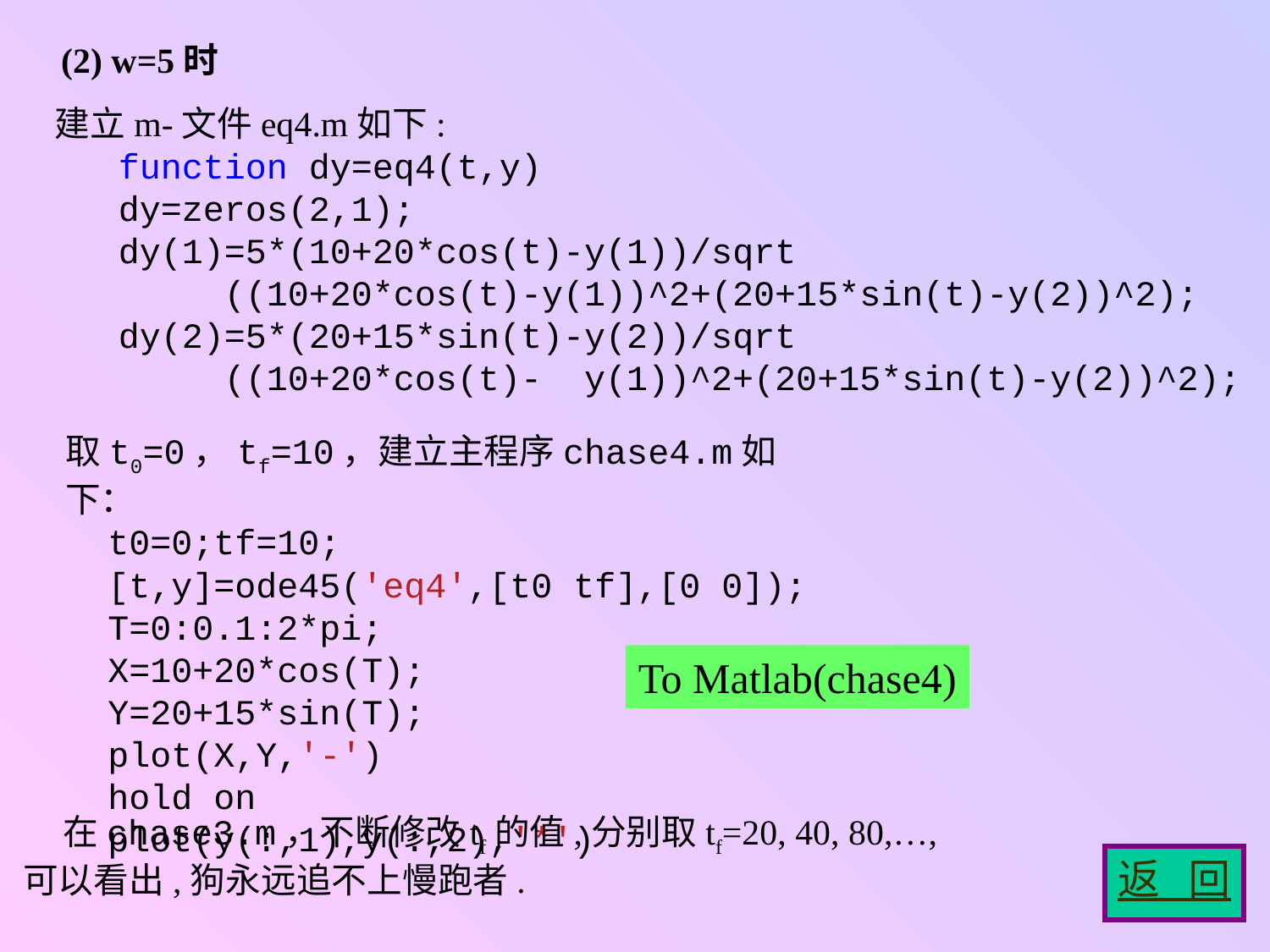

(2) w=5时
建立m-文件eq4.m如下:
   function dy=eq4(t,y)
   dy=zeros(2,1);
   dy(1)=5*(10+20*cos(t)-y(1))/sqrt
        ((10+20*cos(t)-y(1))^2+(20+15*sin(t)-y(2))^2);
   dy(2)=5*(20+15*sin(t)-y(2))/sqrt
        ((10+20*cos(t)-  y(1))^2+(20+15*sin(t)-y(2))^2);
取t0=0，tf=10，建立主程序chase4.m如下：
  t0=0;tf=10;
  [t,y]=ode45('eq4',[t0 tf],[0 0]);
  T=0:0.1:2*pi;
  X=10+20*cos(T);
  Y=20+15*sin(T);
  plot(X,Y,'-')
  hold on
  plot(y(:,1),y(:,2),'*')
To Matlab(chase4)
    在chase3.m，不断修改tf的值,分别取tf=20, 40, 80,…,
可以看出,狗永远追不上慢跑者.
返   回